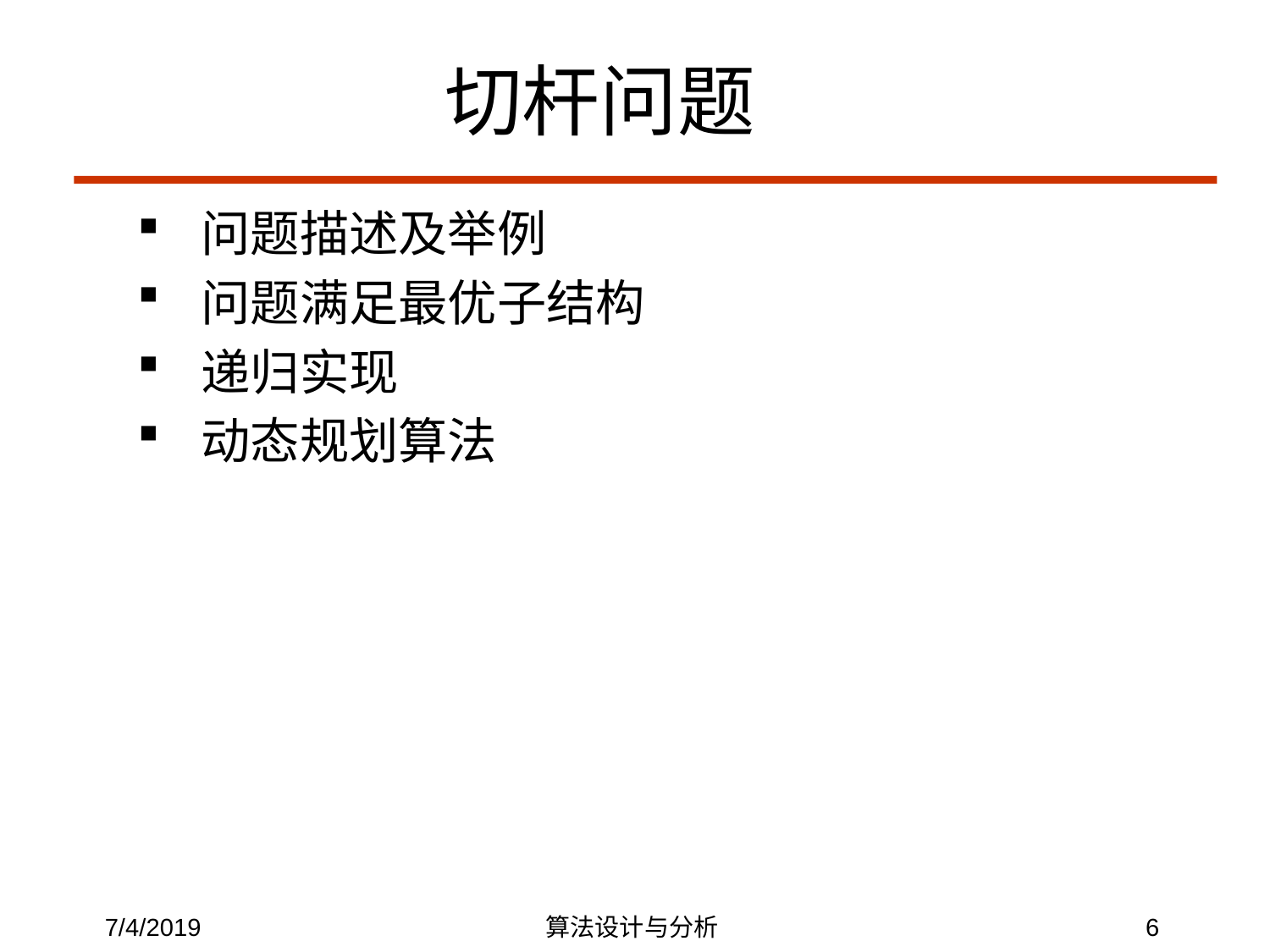

切杆问题
问题描述及举例
问题满足最优子结构
递归实现
动态规划算法

7/4/2019
算法设计与分析
6